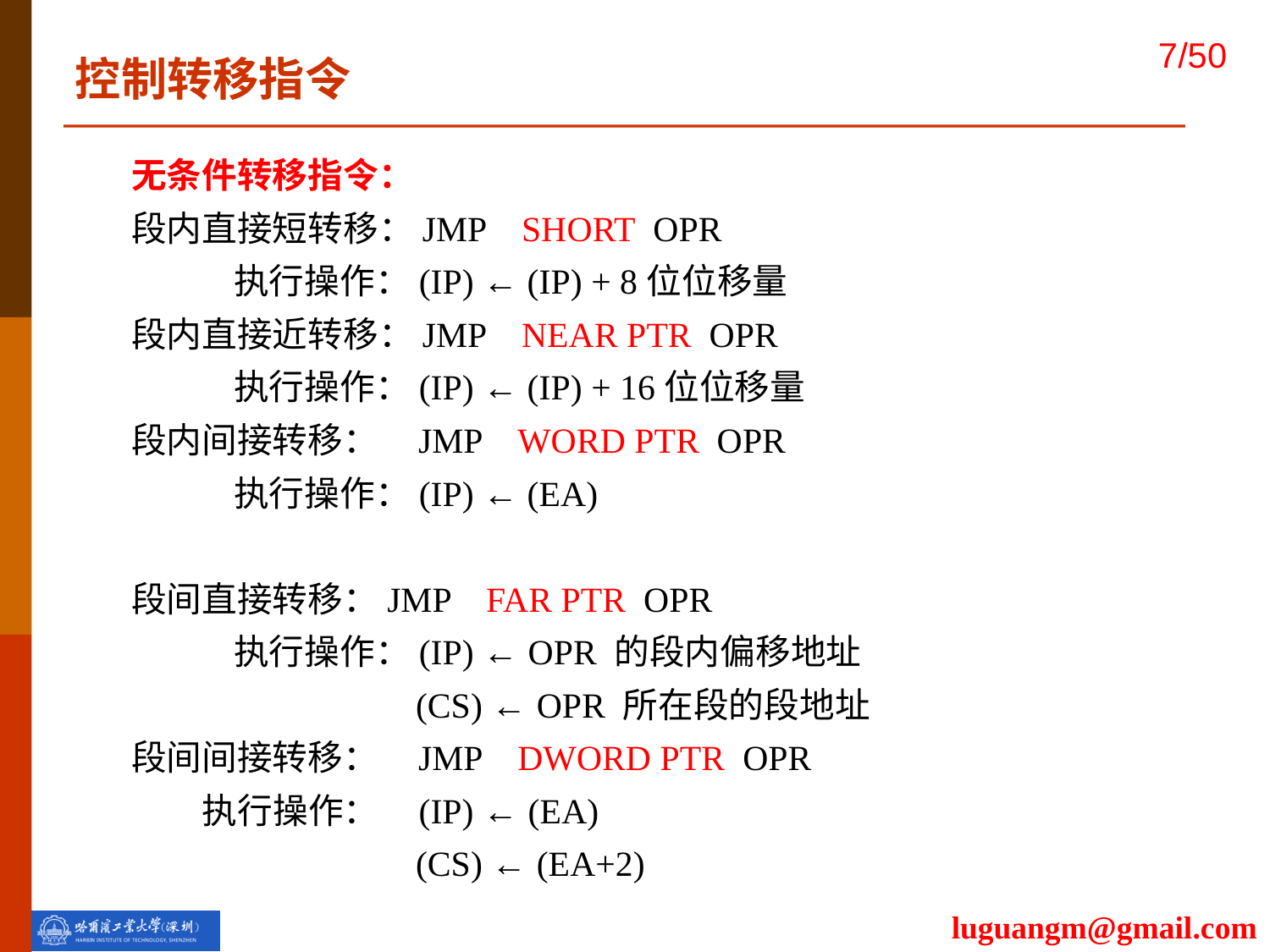

控制转移指令
无条件转移指令：
段内直接短转移：JMP    SHORT  OPR
            执行操作：(IP) ← (IP) + 8位位移量
段内直接近转移：JMP    NEAR PTR  OPR
            执行操作：(IP) ← (IP) + 16位位移量
段内间接转移：    JMP    WORD PTR  OPR
            执行操作：(IP) ← (EA)

段间直接转移：JMP    FAR PTR  OPR
            执行操作：(IP) ← OPR 的段内偏移地址
                                (CS) ← OPR 所在段的段地址
段间间接转移：    JMP    DWORD PTR  OPR
        执行操作：    (IP) ← (EA)
                                (CS) ← (EA+2)